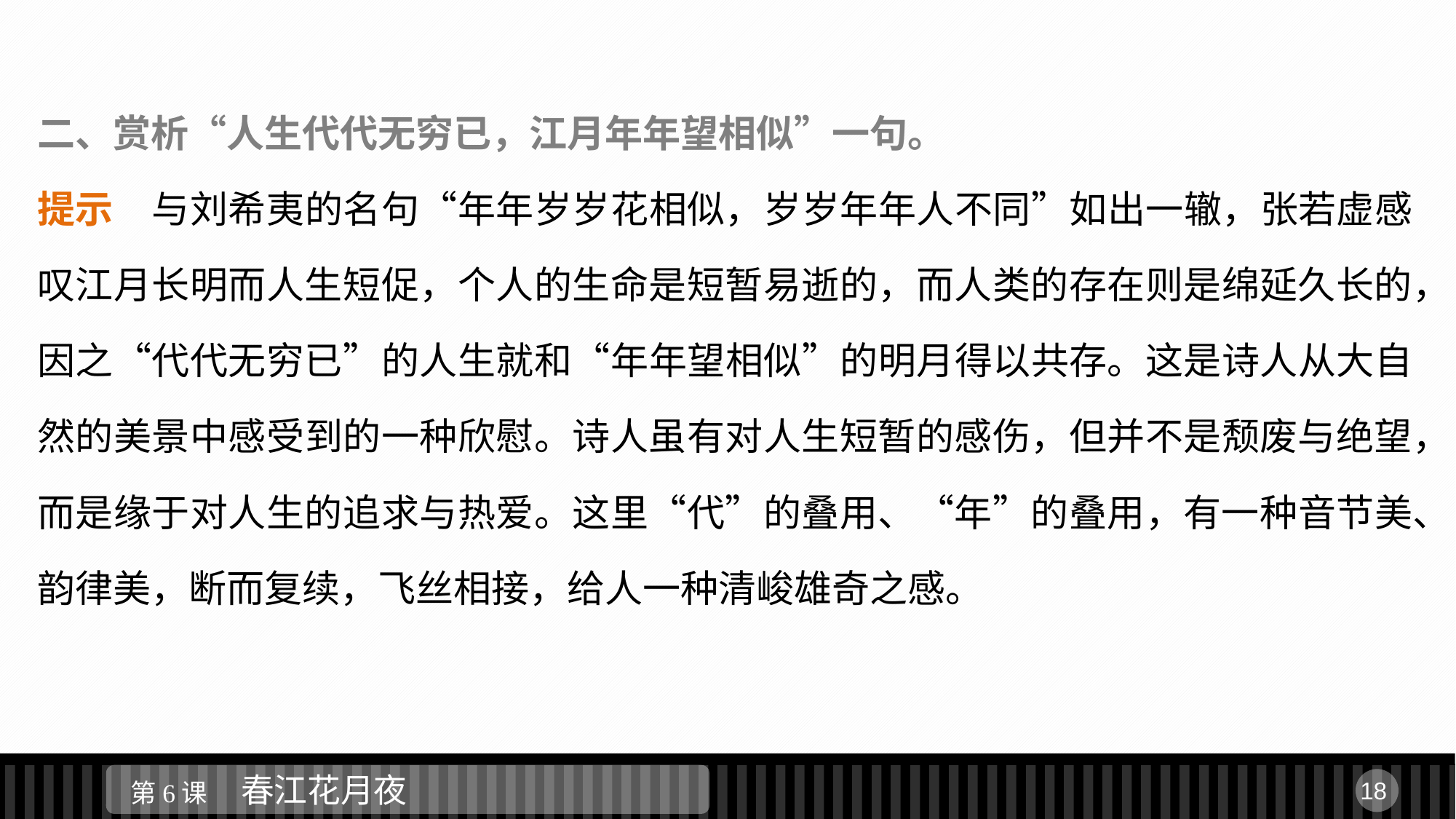

二、赏析“人生代代无穷已，江月年年望相似”一句。
提示　与刘希夷的名句“年年岁岁花相似，岁岁年年人不同”如出一辙，张若虚感叹江月长明而人生短促，个人的生命是短暂易逝的，而人类的存在则是绵延久长的，因之“代代无穷已”的人生就和“年年望相似”的明月得以共存。这是诗人从大自然的美景中感受到的一种欣慰。诗人虽有对人生短暂的感伤，但并不是颓废与绝望，而是缘于对人生的追求与热爱。这里“代”的叠用、“年”的叠用，有一种音节美、韵律美，断而复续，飞丝相接，给人一种清峻雄奇之感。